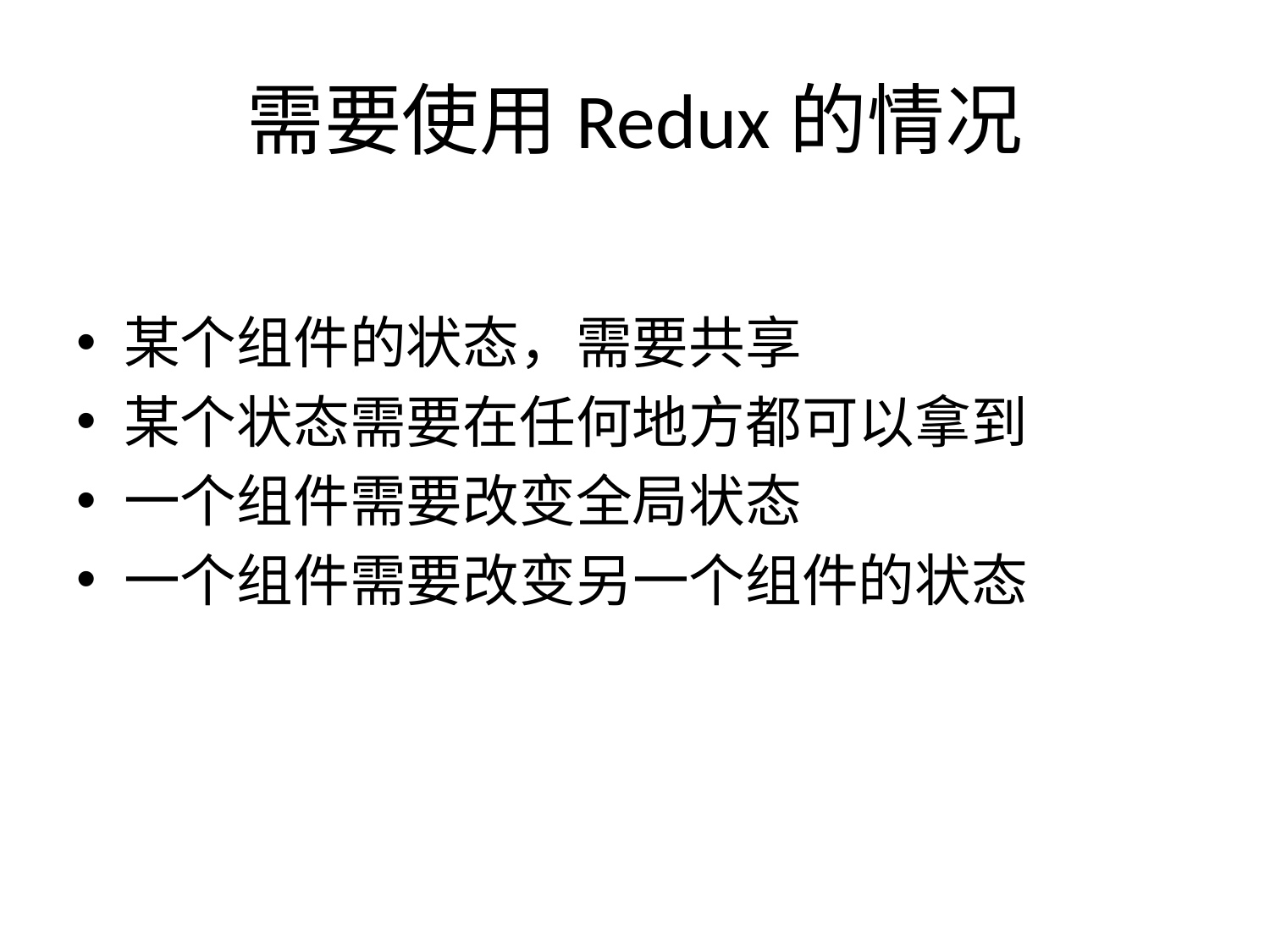

# 需要使用Redux的情况

某个组件的状态，需要共享
某个状态需要在任何地方都可以拿到
一个组件需要改变全局状态
一个组件需要改变另一个组件的状态